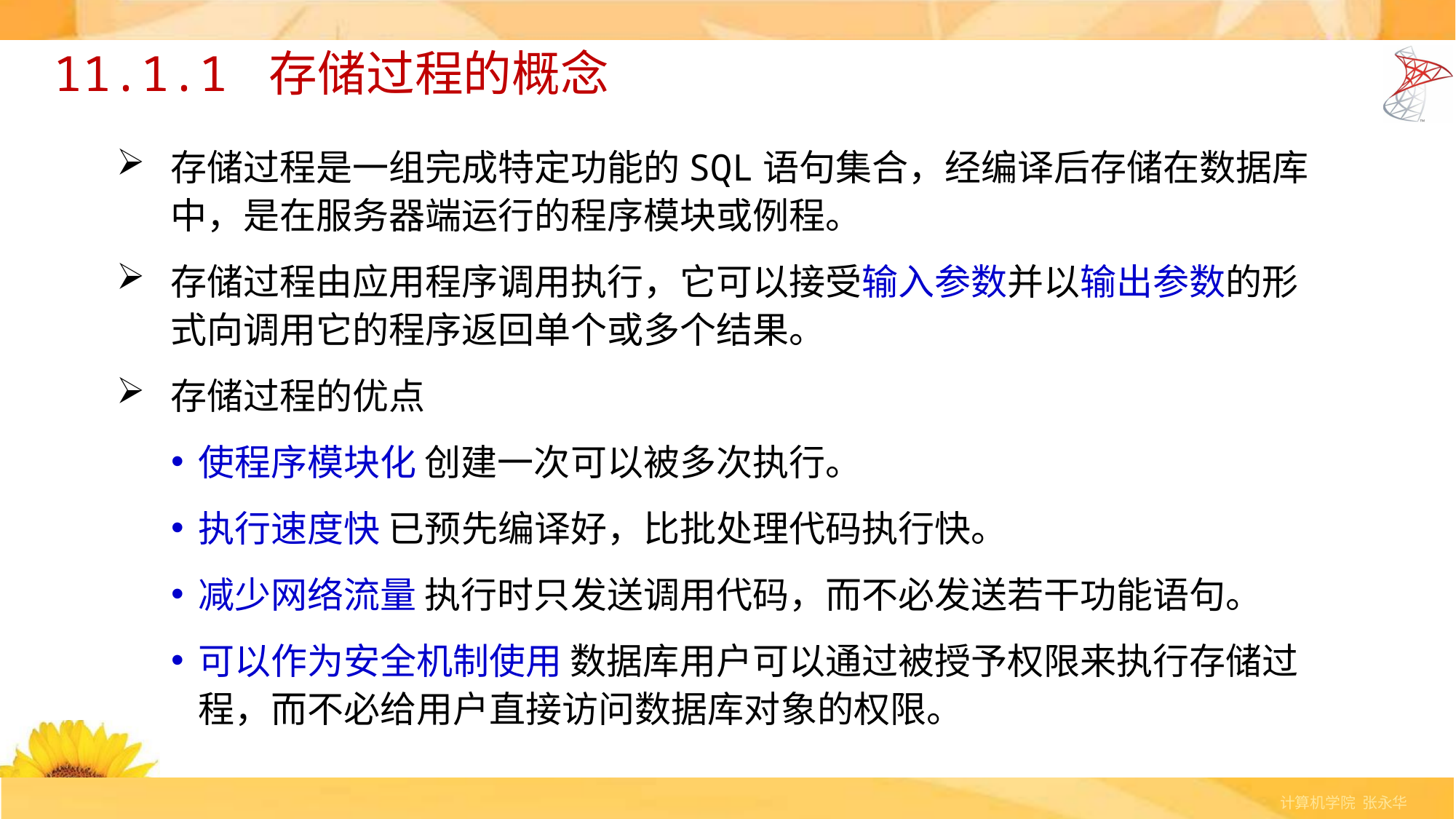

# 11.1.1 存储过程的概念
存储过程是一组完成特定功能的SQL语句集合，经编译后存储在数据库中，是在服务器端运行的程序模块或例程。
存储过程由应用程序调用执行，它可以接受输入参数并以输出参数的形式向调用它的程序返回单个或多个结果。
存储过程的优点
使程序模块化 创建一次可以被多次执行。
执行速度快 已预先编译好，比批处理代码执行快。
减少网络流量 执行时只发送调用代码，而不必发送若干功能语句。
可以作为安全机制使用 数据库用户可以通过被授予权限来执行存储过程，而不必给用户直接访问数据库对象的权限。